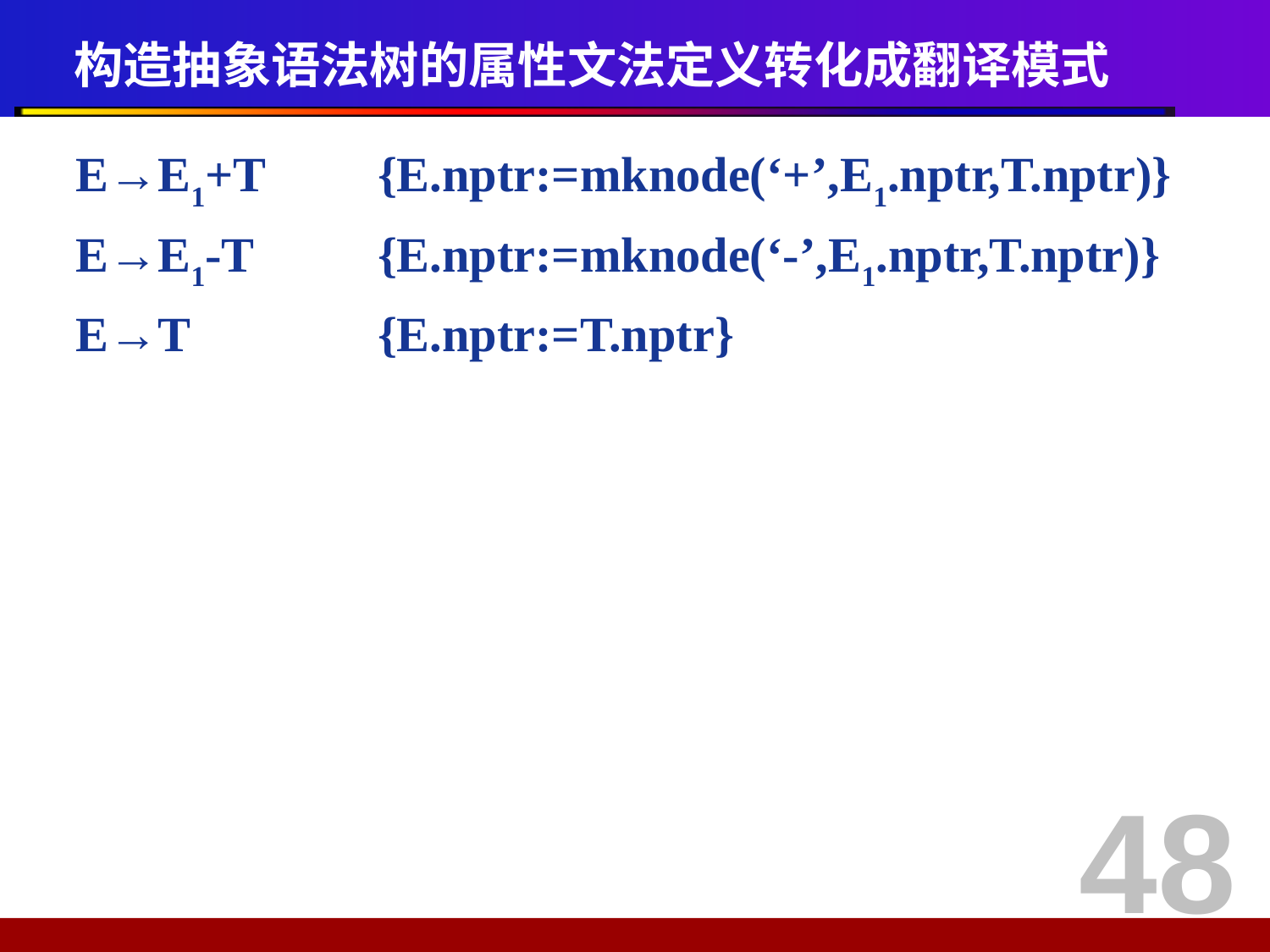

# 构造抽象语法树的属性文法定义转化成翻译模式
E→E1+T	{E.nptr:=mknode(‘+’,E1.nptr,T.nptr)}
E→E1-T	{E.nptr:=mknode(‘-’,E1.nptr,T.nptr)}
E→T		{E.nptr:=T.nptr}

48